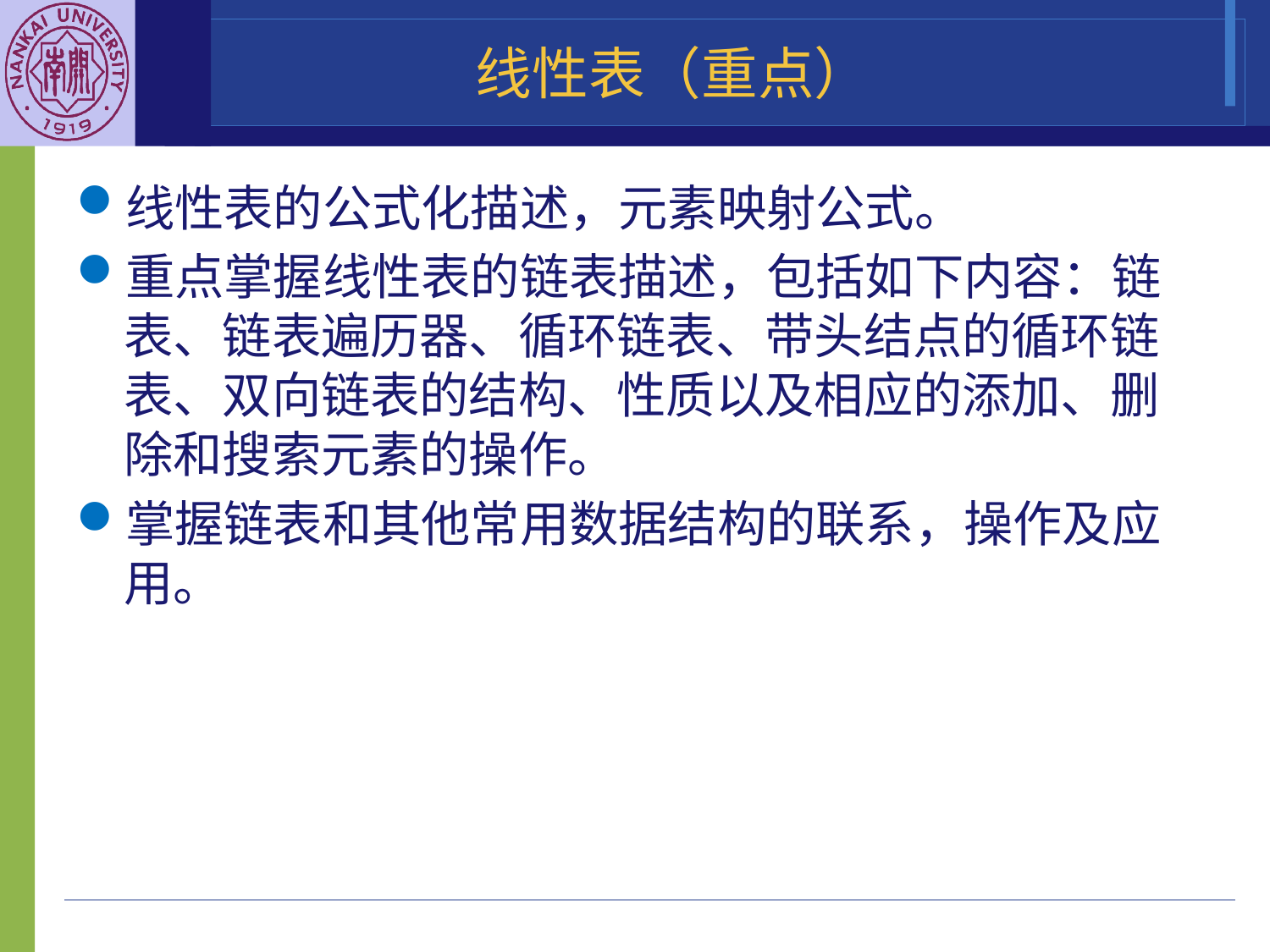

# 线性表（重点）
线性表的公式化描述，元素映射公式。
重点掌握线性表的链表描述，包括如下内容：链表、链表遍历器、循环链表、带头结点的循环链表、双向链表的结构、性质以及相应的添加、删除和搜索元素的操作。
掌握链表和其他常用数据结构的联系，操作及应用。